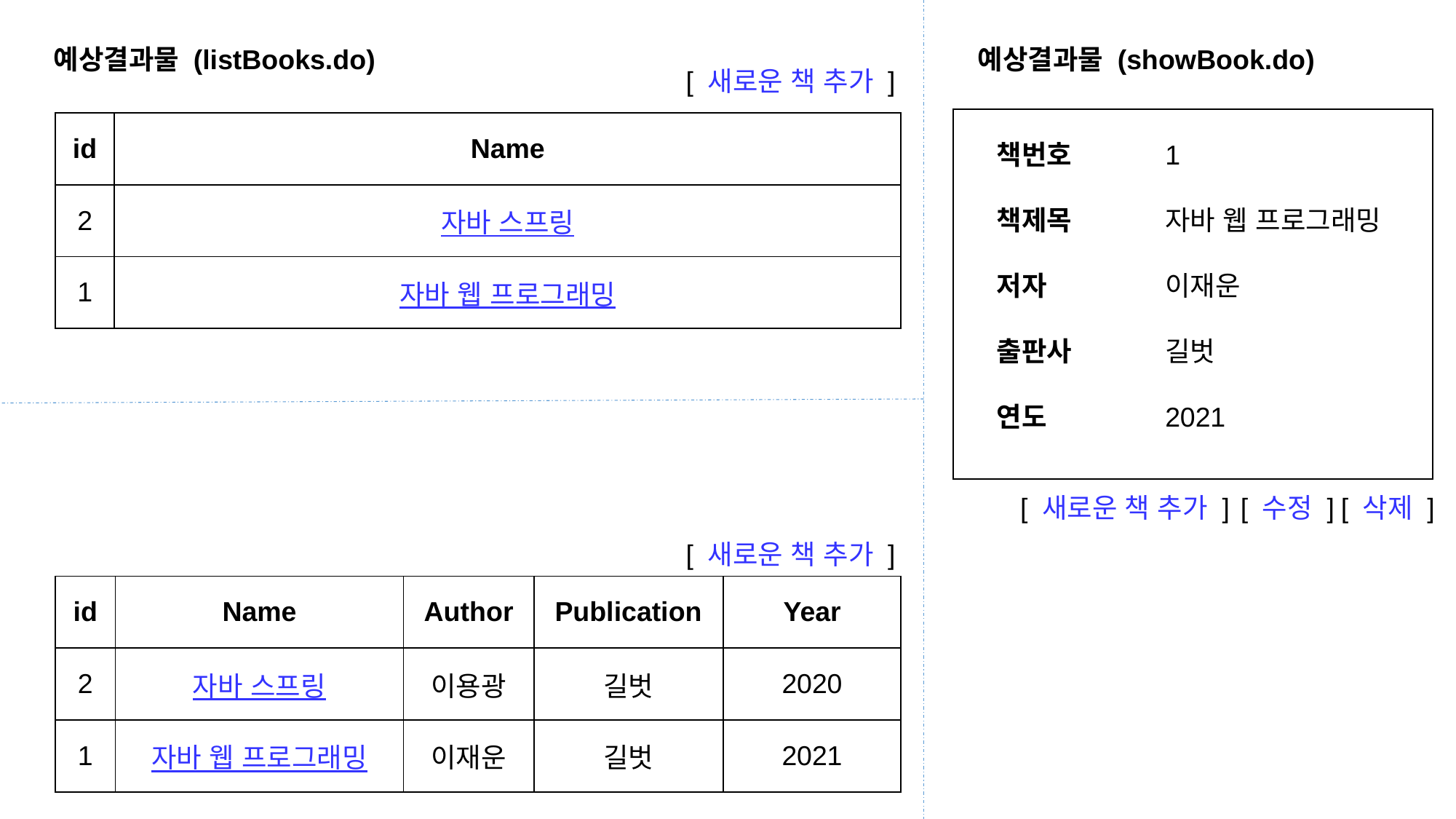

예상결과물 (listBooks.do)
예상결과물 (showBook.do)
[ 새로운 책 추가 ]

| id | Name |
| --- | --- |
| 2 | 자바 스프링 |
| 1 | 자바 웹 프로그래밍 |
1

자바 웹 프로그래밍

이재운

길벗

2021
책번호

책제목

저자

출판사

연도
[ 새로운 책 추가 ]
[ 수정 ]
[ 삭제 ]
[ 새로운 책 추가 ]
| id | Name | Author | Publication | Year |
| --- | --- | --- | --- | --- |
| 2 | 자바 스프링 | 이용광 | 길벗 | 2020 |
| 1 | 자바 웹 프로그래밍 | 이재운 | 길벗 | 2021 |